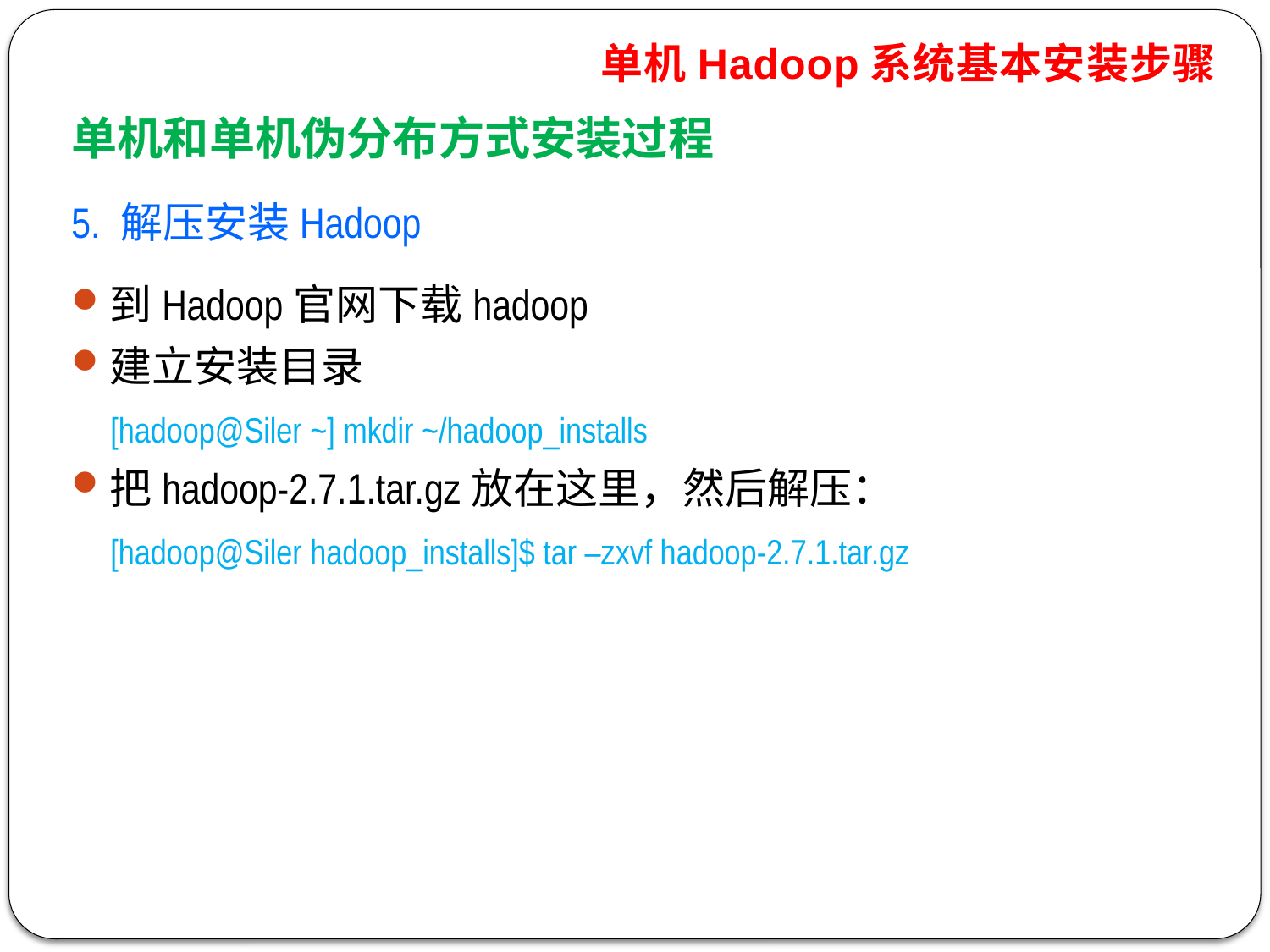

单机Hadoop系统基本安装步骤
单机和单机伪分布方式安装过程
5. 解压安装Hadoop
到Hadoop官网下载hadoop
建立安装目录
    [hadoop@Siler ~] mkdir ~/hadoop_installs
把hadoop-2.7.1.tar.gz放在这里，然后解压：
    [hadoop@Siler hadoop_installs]$ tar –zxvf hadoop-2.7.1.tar.gz